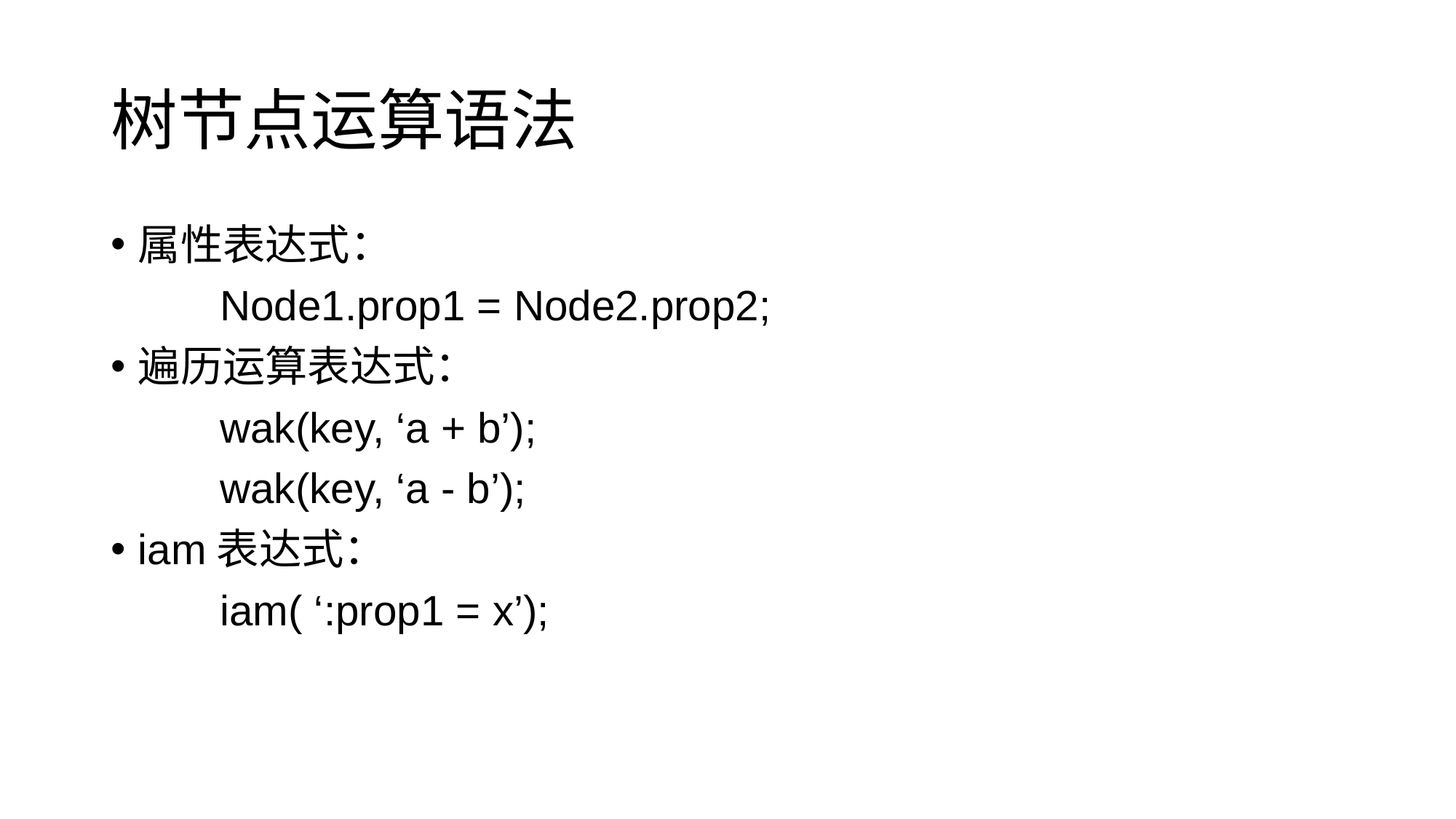

# 树节点运算语法
属性表达式：
	Node1.prop1 = Node2.prop2;
遍历运算表达式：
	wak(key, ‘a + b’);
	wak(key, ‘a - b’);
iam表达式：
	iam( ‘:prop1 = x’);